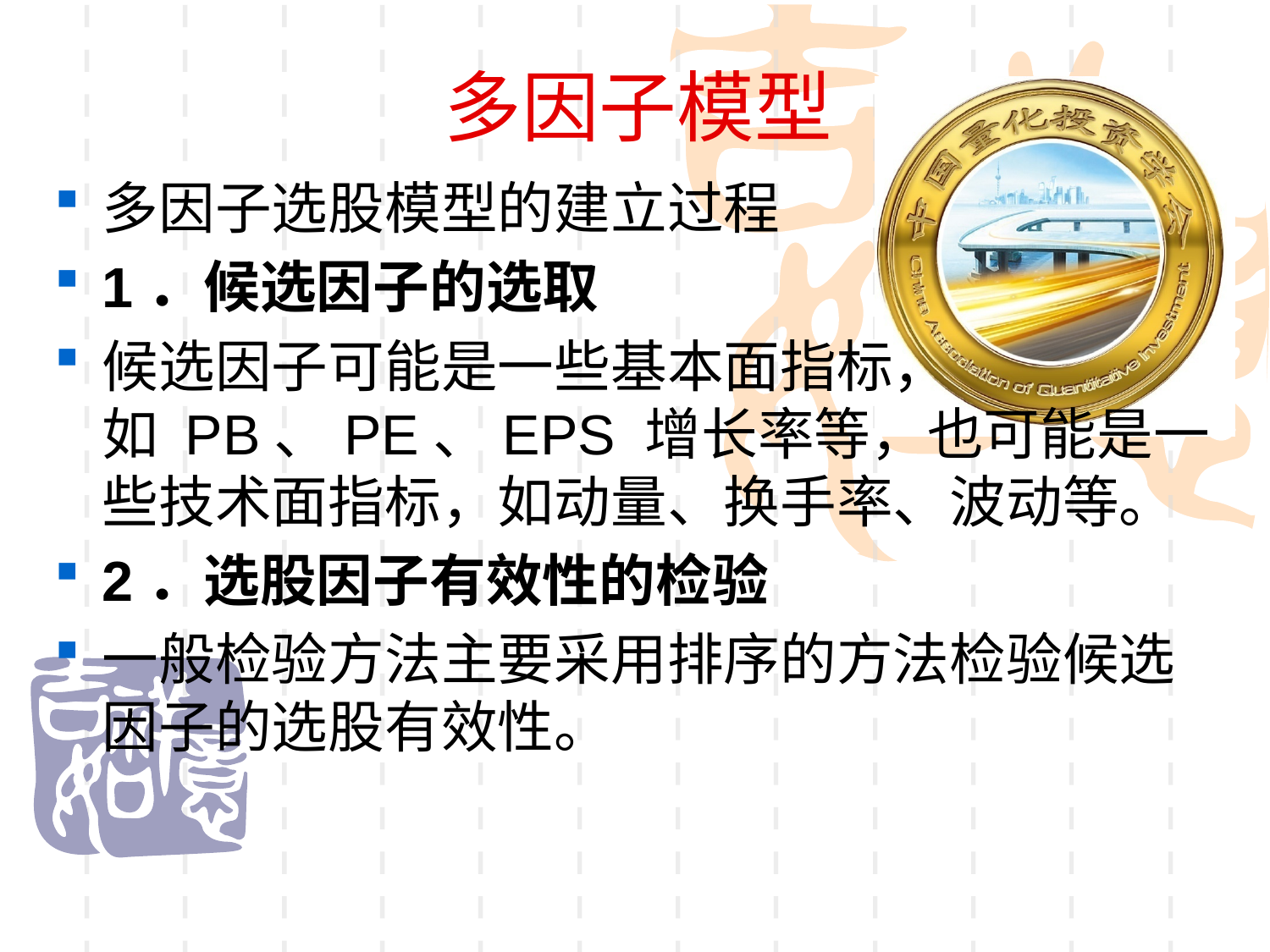

多因子模型
多因子选股模型的建立过程
1．候选因子的选取
候选因子可能是一些基本面指标，
如 PB、PE、EPS 增长率等，也可能是一些技术面指标，如动量、换手率、波动等。
2．选股因子有效性的检验
一般检验方法主要采用排序的方法检验候选因子的选股有效性。